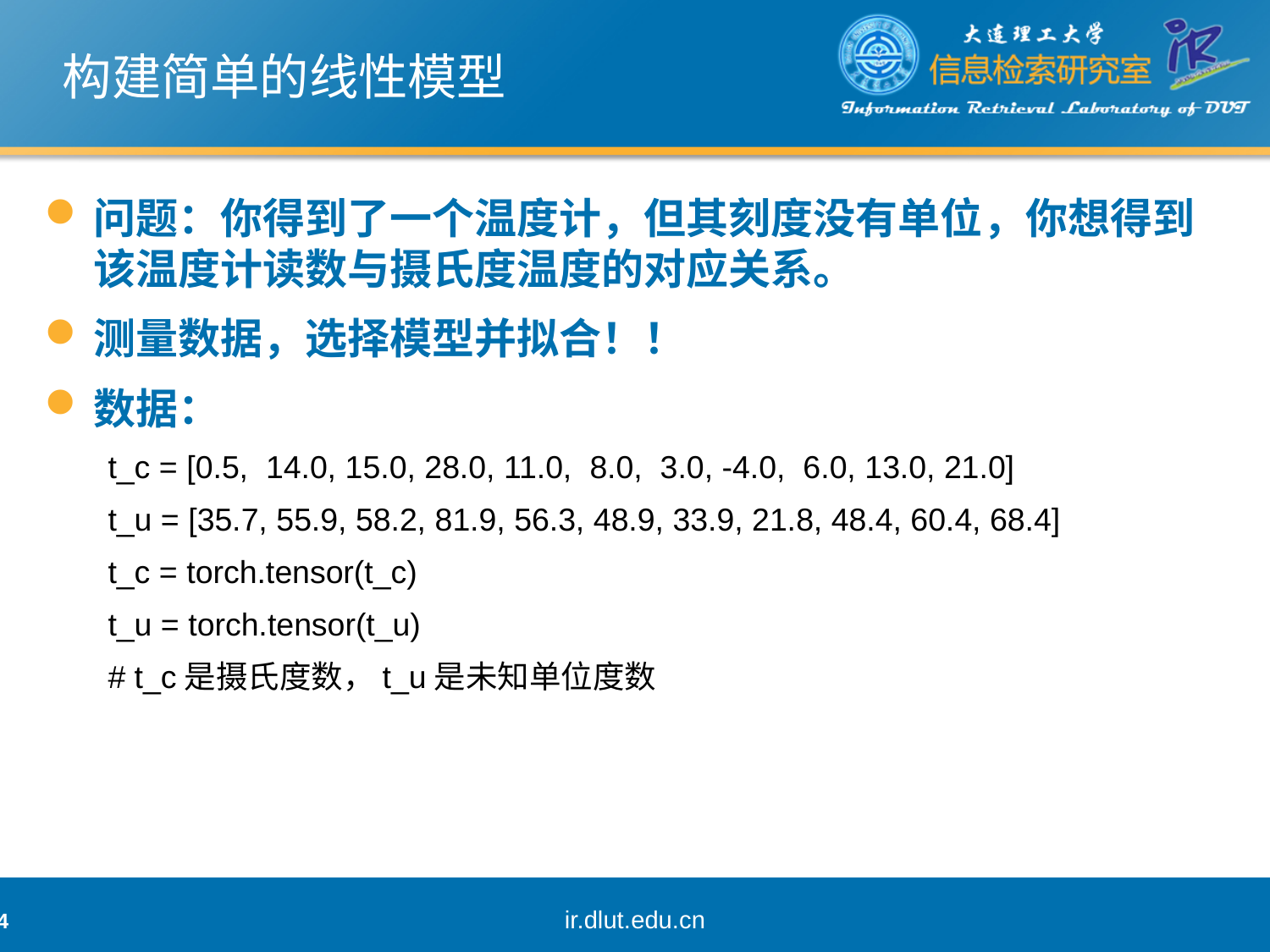

# 构建简单的线性模型
问题：你得到了一个温度计，但其刻度没有单位，你想得到该温度计读数与摄氏度温度的对应关系。
测量数据，选择模型并拟合！！
数据：
t_c = [0.5,  14.0, 15.0, 28.0, 11.0,  8.0,  3.0, -4.0,  6.0, 13.0, 21.0]
t_u = [35.7, 55.9, 58.2, 81.9, 56.3, 48.9, 33.9, 21.8, 48.4, 60.4, 68.4]
t_c = torch.tensor(t_c)
t_u = torch.tensor(t_u)
# t_c是摄氏度数，t_u是未知单位度数
4